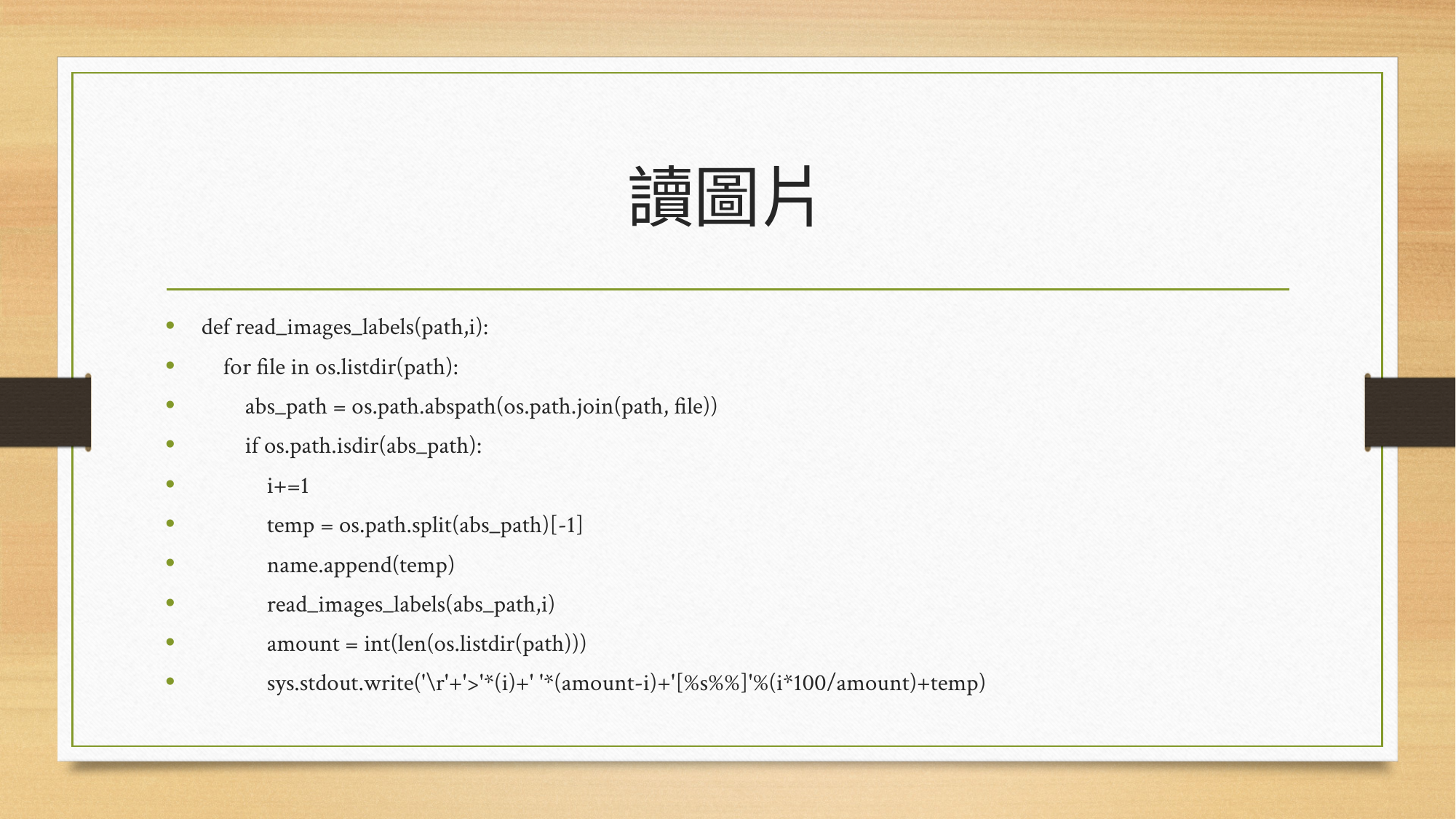

# 讀圖片
def read_images_labels(path,i):
    for file in os.listdir(path):
        abs_path = os.path.abspath(os.path.join(path, file))
        if os.path.isdir(abs_path):
            i+=1
            temp = os.path.split(abs_path)[-1]
            name.append(temp)
            read_images_labels(abs_path,i)
            amount = int(len(os.listdir(path)))
            sys.stdout.write('\r'+'>'*(i)+' '*(amount-i)+'[%s%%]'%(i*100/amount)+temp)